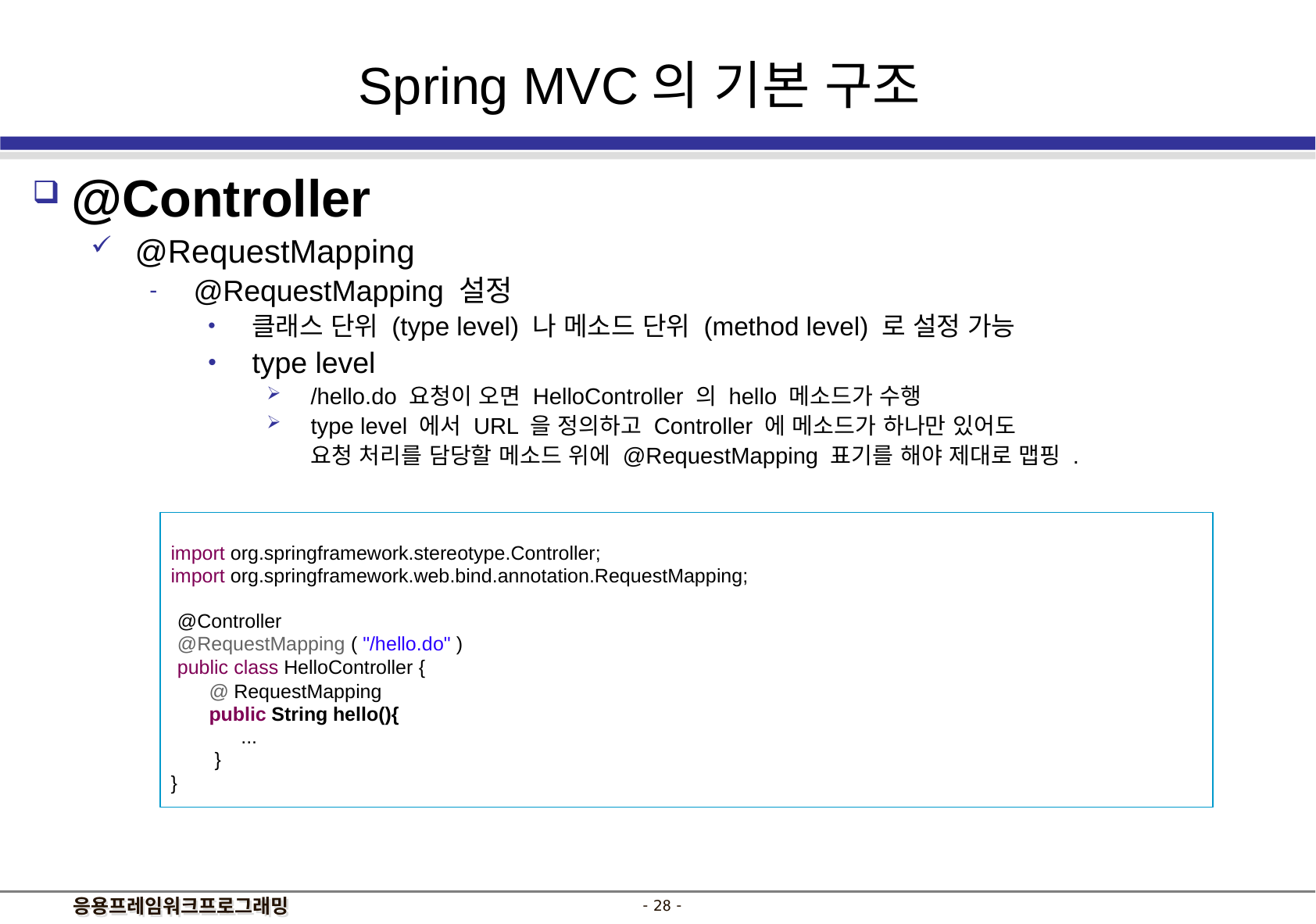

Spring MVC의 기본 구조
 @Controller
@RequestMapping
@RequestMapping 설정
클래스 단위 (type level) 나 메소드 단위 (method level) 로 설정 가능
type level
/hello.do 요청이 오면 HelloController 의 hello 메소드가 수행
type level 에서 URL 을 정의하고 Controller 에 메소드가 하나만 있어도
      요청 처리를 담당할 메소드 위에 @RequestMapping 표기를 해야 제대로 맵핑 .

import org.springframework.stereotype.Controller;
import org.springframework.web.bind.annotation.RequestMapping;

	@Controller
	@RequestMapping ( "/hello.do" )
	public class HelloController {
       @ RequestMapping
       public String hello(){
	       ...
        }
}
- 28 -